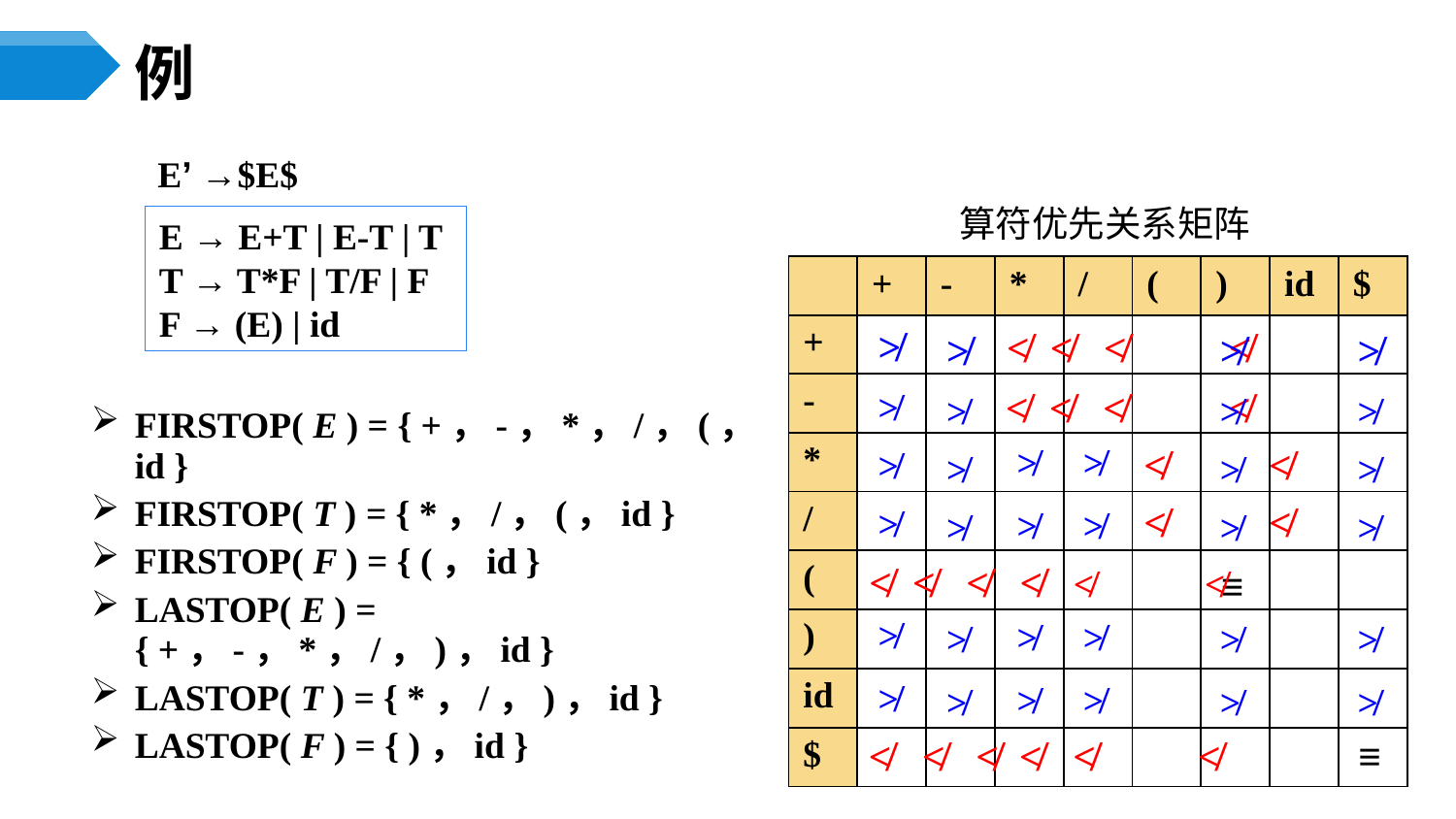

# 例
E’ →$E$
算符优先关系矩阵
E → E+T | E-T | T
T → T*F | T/F | F
F → (E) | id
|  | + | - | \* | / | ( | ) | id | $ |
| --- | --- | --- | --- | --- | --- | --- | --- | --- |
| + |  |  |  |  |  |  |  |  |
| - |  |  |  |  |  |  |  |  |
| \* |  |  |  |  |  |  |  |  |
| / |  |  |  |  |  |  |  |  |
| ( |  |  |  |  |  |  |  |  |
| ) |  |  |  |  |  |  |  |  |
| id |  |  |  |  |  |  |  |  |
| $ |  |  |  |  |  |  |  |  |
≯

≯

≯

≯

≯

≯
≮  ≮   ≮          ≮
≯

≯

≯

≯

≯

≯
≯

≯

≯

≯

≯

≯
≯

≯

≯

≯

≯

≯
≮  ≮   ≮          ≮
FIRSTOP( E ) = { +，-，*，/，(，id }
FIRSTOP( T ) = { *，/，(，id }
FIRSTOP( F ) = { (，id }
LASTOP( E ) = { +，-，*，/，)，id }
LASTOP( T ) = { *，/，)，id }
LASTOP( F ) = { )，id }

≯

≯

≯

≯
≯

≯

≯

≯
≮          ≮
≮          ≮
≮  ≮   ≮   ≮   ≮            ≮
≡
≮   ≮   ≮  ≮   ≮          ≮
≡